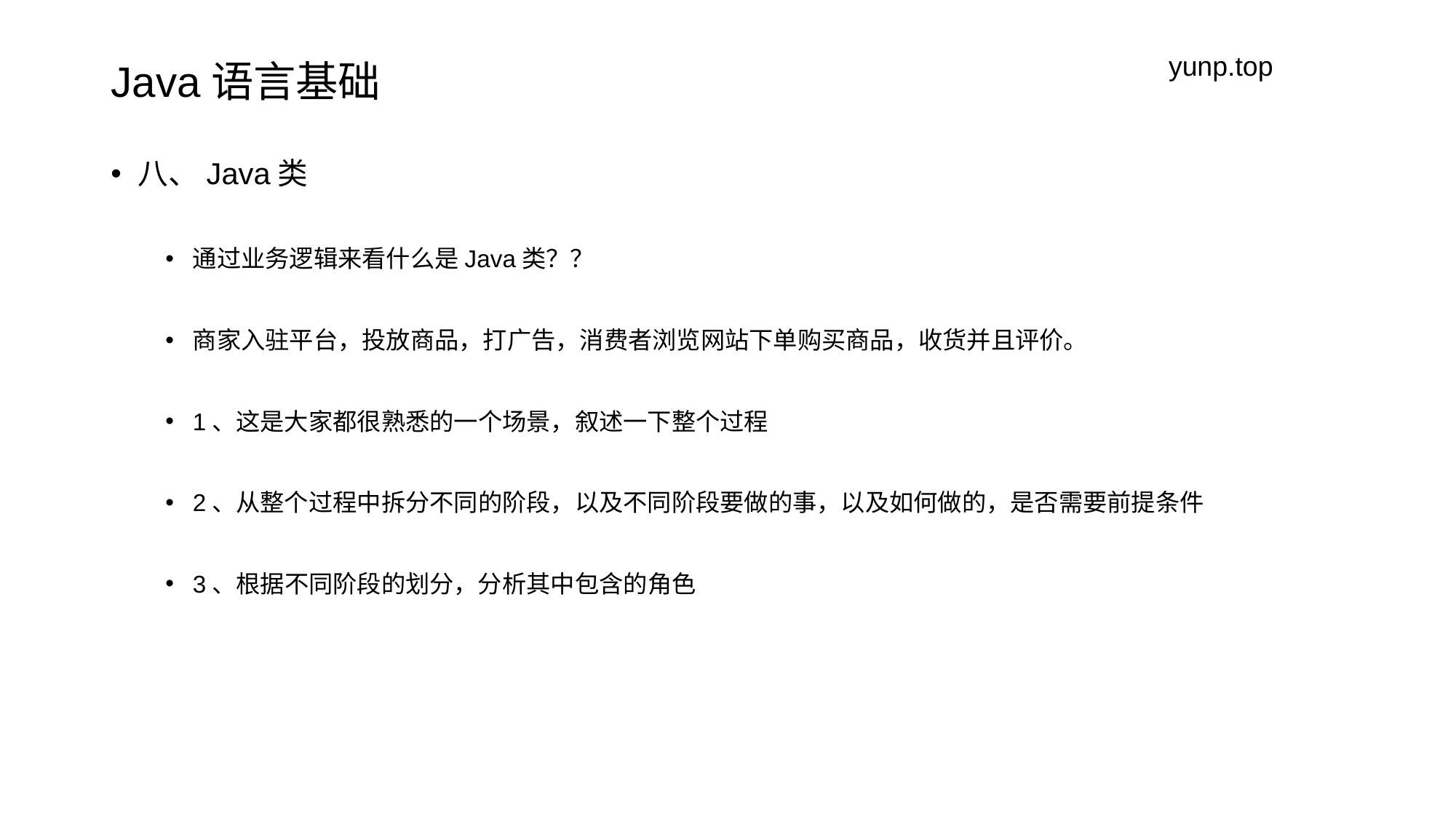

# Java语言基础
yunp.top
八、Java类

通过业务逻辑来看什么是Java类？？

商家入驻平台，投放商品，打广告，消费者浏览网站下单购买商品，收货并且评价。

1、这是大家都很熟悉的一个场景，叙述一下整个过程

2、从整个过程中拆分不同的阶段，以及不同阶段要做的事，以及如何做的，是否需要前提条件

3、根据不同阶段的划分，分析其中包含的角色